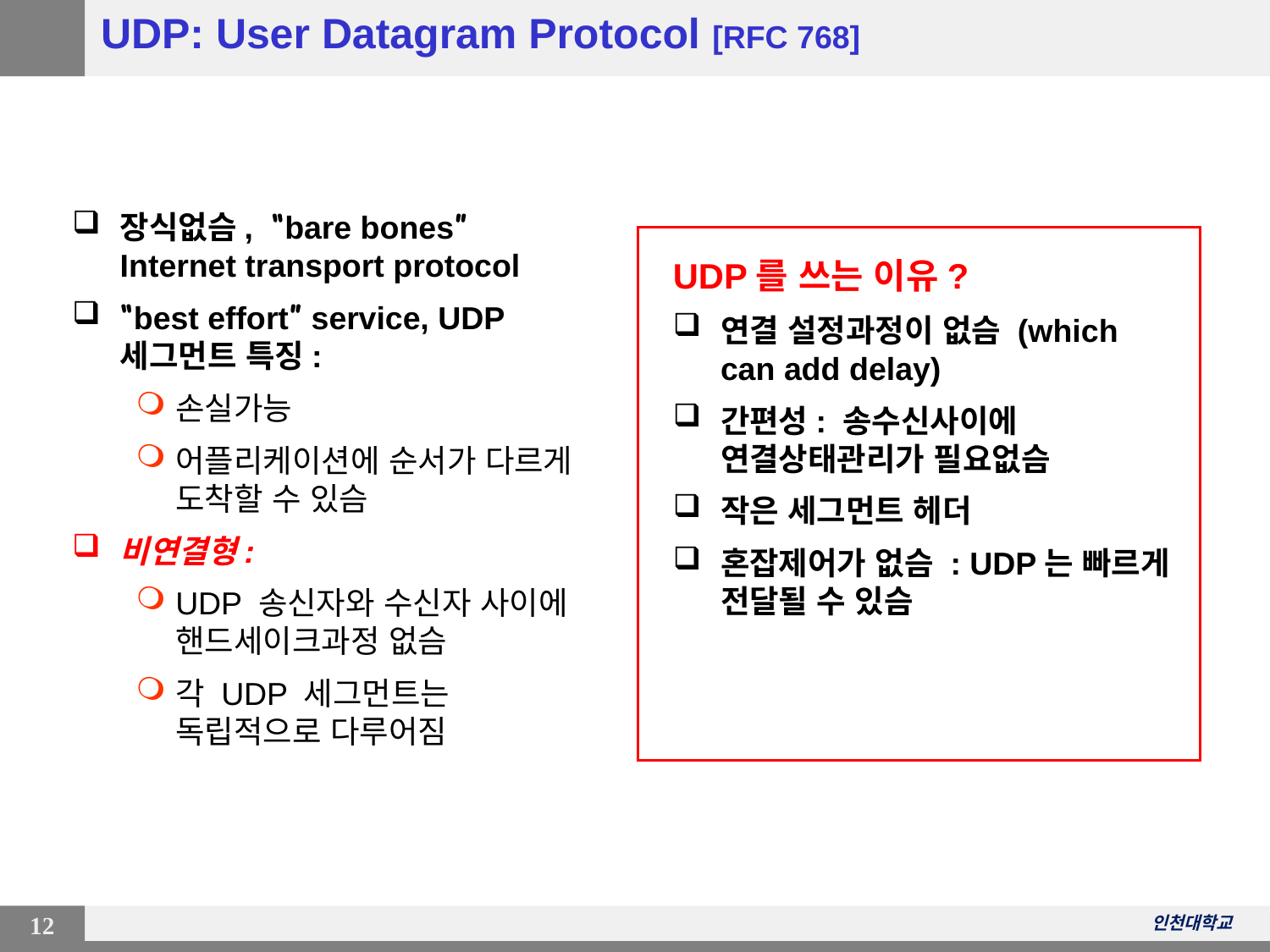

# UDP: User Datagram Protocol [RFC 768]
장식없슴,  “bare bones” Internet transport protocol
“best effort” service, UDP 세그먼트 특징:
손실가능
어플리케이션에 순서가 다르게 도착할 수 있슴
비연결형:
UDP 송신자와 수신자 사이에 핸드세이크과정 없슴
각 UDP 세그먼트는 독립적으로 다루어짐

UDP를 쓰는 이유?
연결 설정과정이 없슴 (which can add delay)
간편성: 송수신사이에 연결상태관리가 필요없슴
작은 세그먼트 헤더
혼잡제어가 없슴 : UDP는 빠르게 전달될 수 있슴